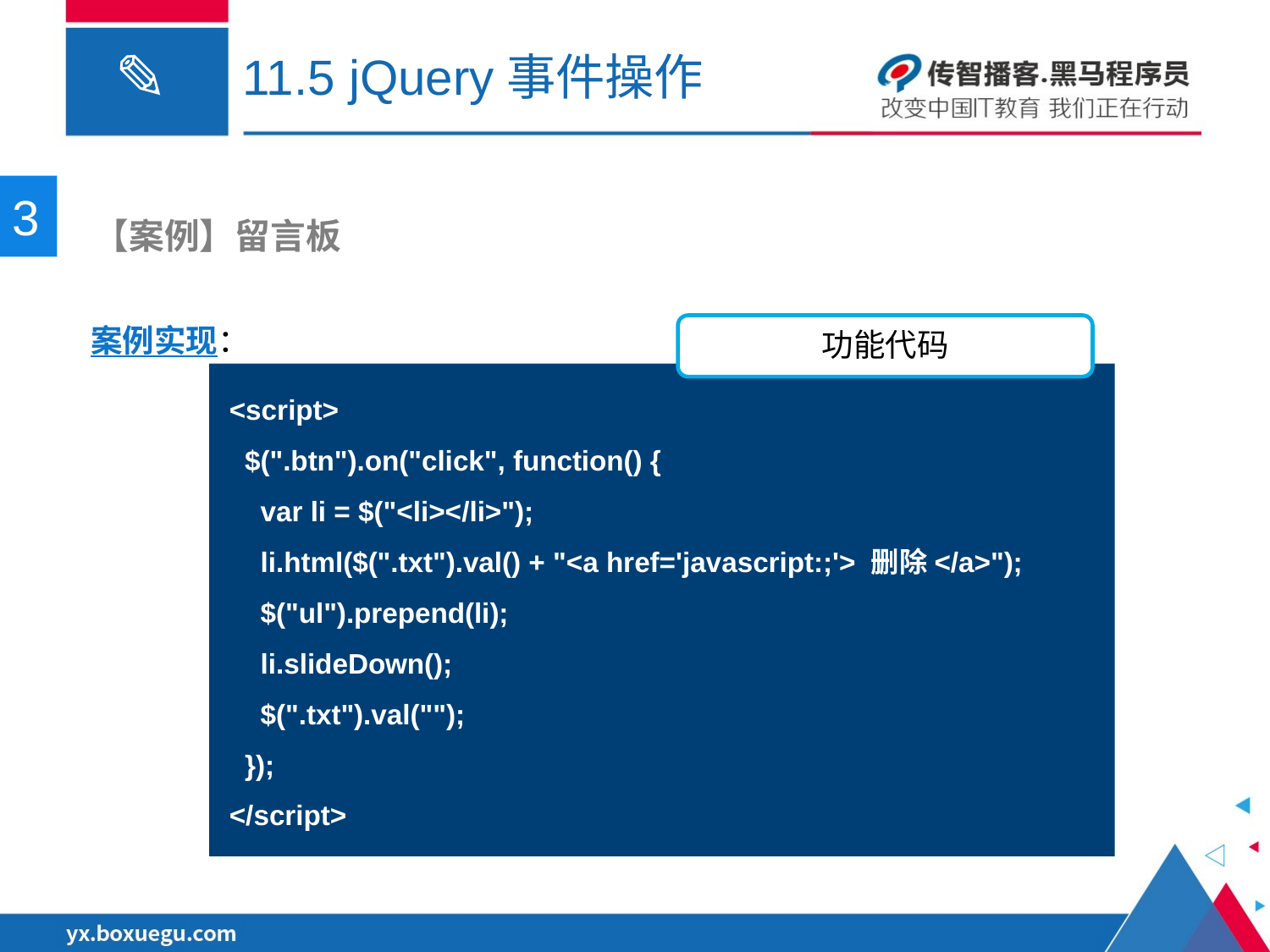

# 11.5 jQuery事件操作

3
  【案例】留言板
案例实现：
功能代码

<script>
  $(".btn").on("click", function() {
    var li = $("<li></li>");
    li.html($(".txt").val() + "<a href='javascript:;'> 删除</a>");
    $("ul").prepend(li);
    li.slideDown();
    $(".txt").val("");
  });
</script>